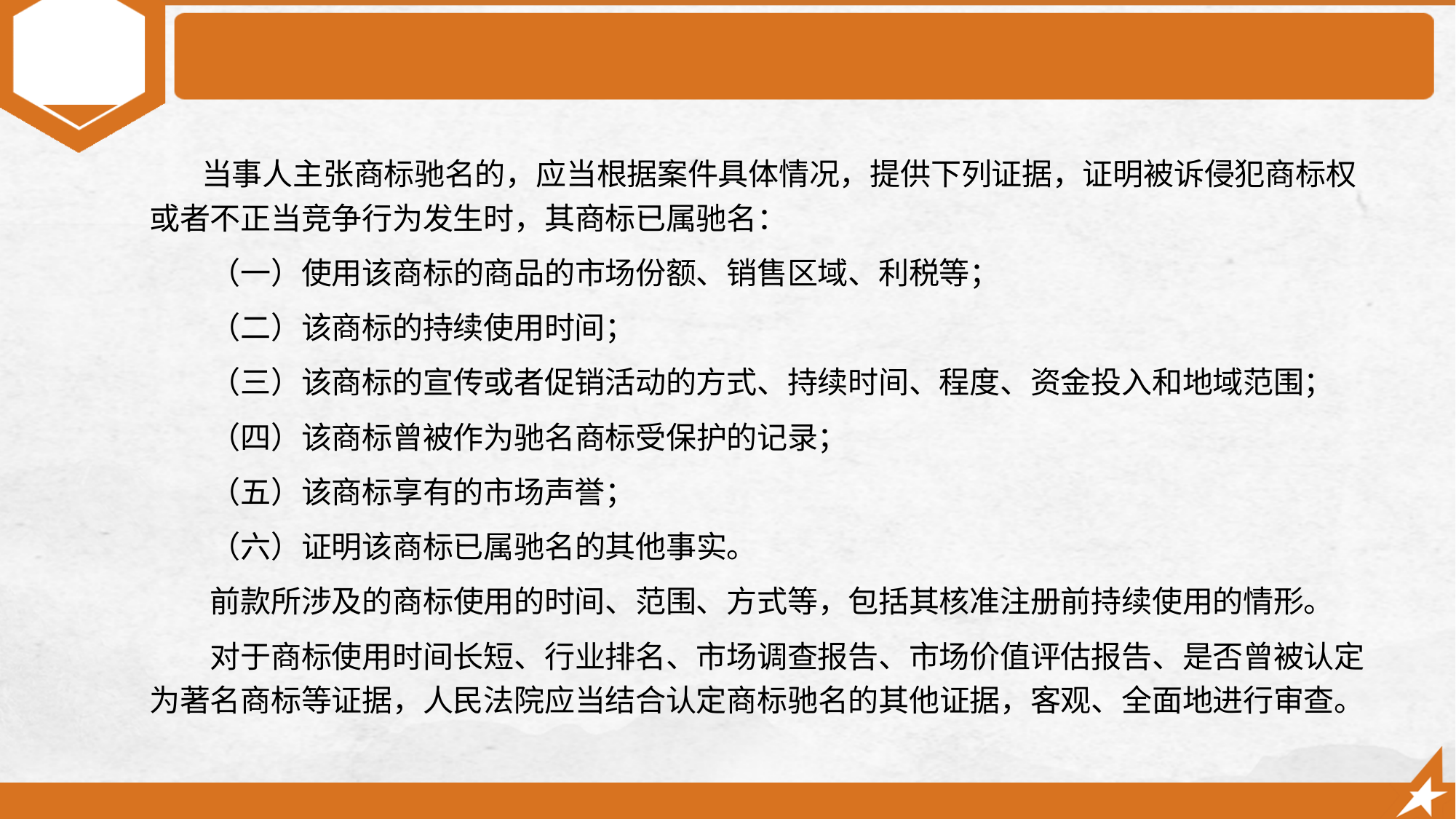

当事人主张商标驰名的，应当根据案件具体情况，提供下列证据，证明被诉侵犯商标权或者不正当竞争行为发生时，其商标已属驰名：
　　（一）使用该商标的商品的市场份额、销售区域、利税等；
　　（二）该商标的持续使用时间；
　　（三）该商标的宣传或者促销活动的方式、持续时间、程度、资金投入和地域范围；
　　（四）该商标曾被作为驰名商标受保护的记录；
　　（五）该商标享有的市场声誉；
　　（六）证明该商标已属驰名的其他事实。
　　前款所涉及的商标使用的时间、范围、方式等，包括其核准注册前持续使用的情形。
　　对于商标使用时间长短、行业排名、市场调查报告、市场价值评估报告、是否曾被认定为著名商标等证据，人民法院应当结合认定商标驰名的其他证据，客观、全面地进行审查。